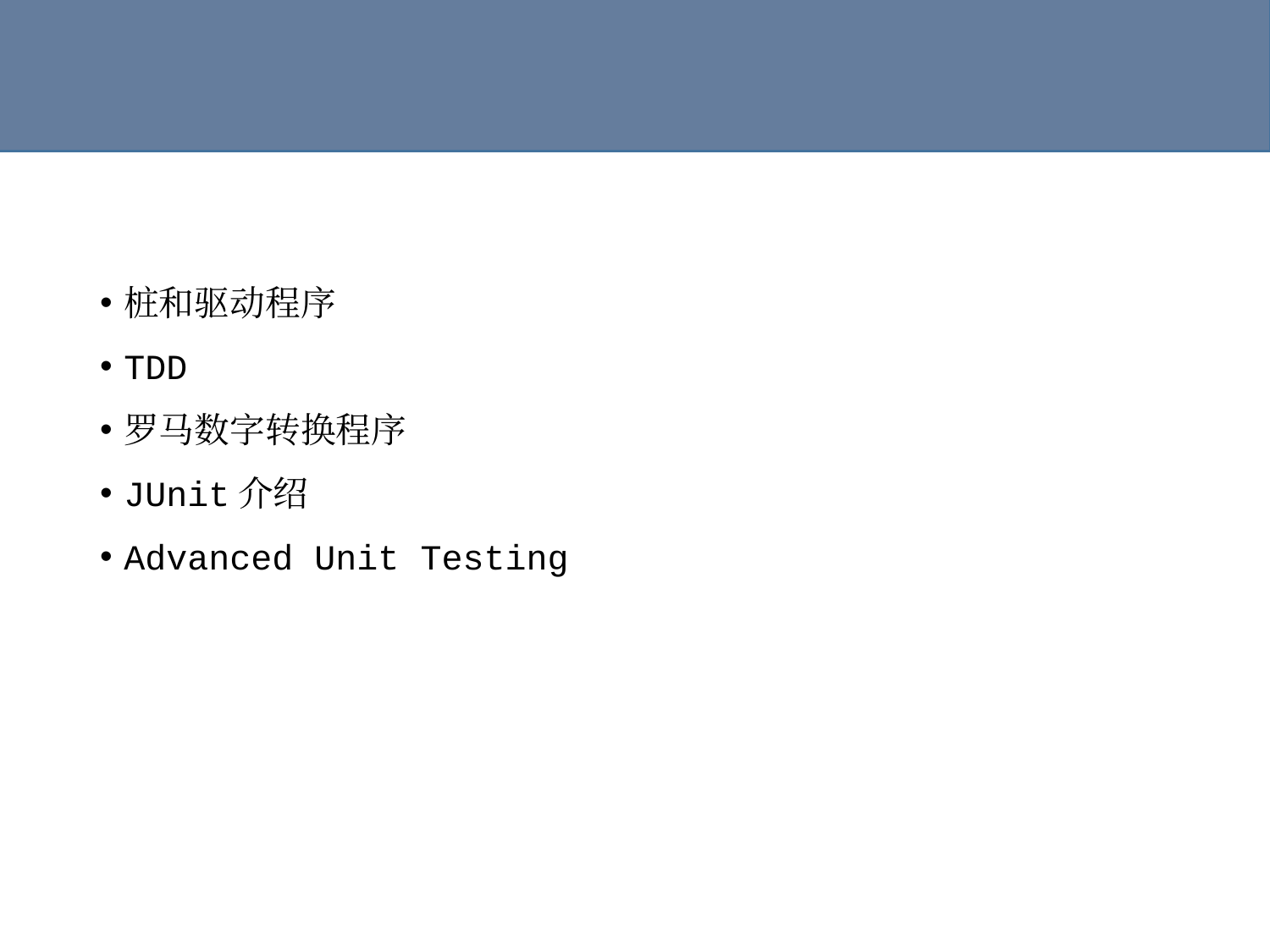

#
桩和驱动程序
TDD
罗马数字转换程序
JUnit介绍
Advanced Unit Testing